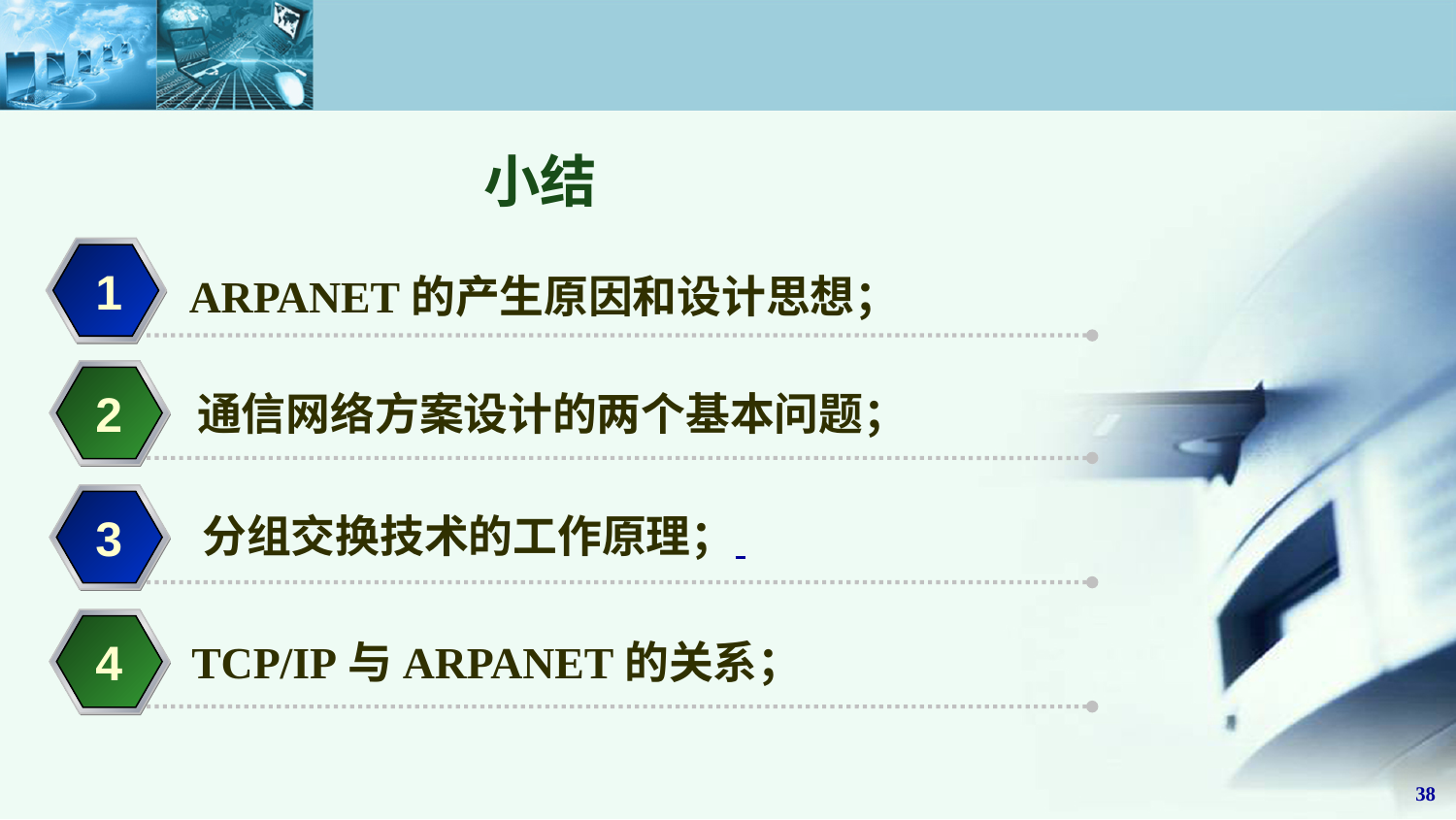

小结

1
 ARPANET的产生原因和设计思想；

2
 通信网络方案设计的两个基本问题；

3
 分组交换技术的工作原理；

4
 TCP/IP与ARPANET的关系；

38